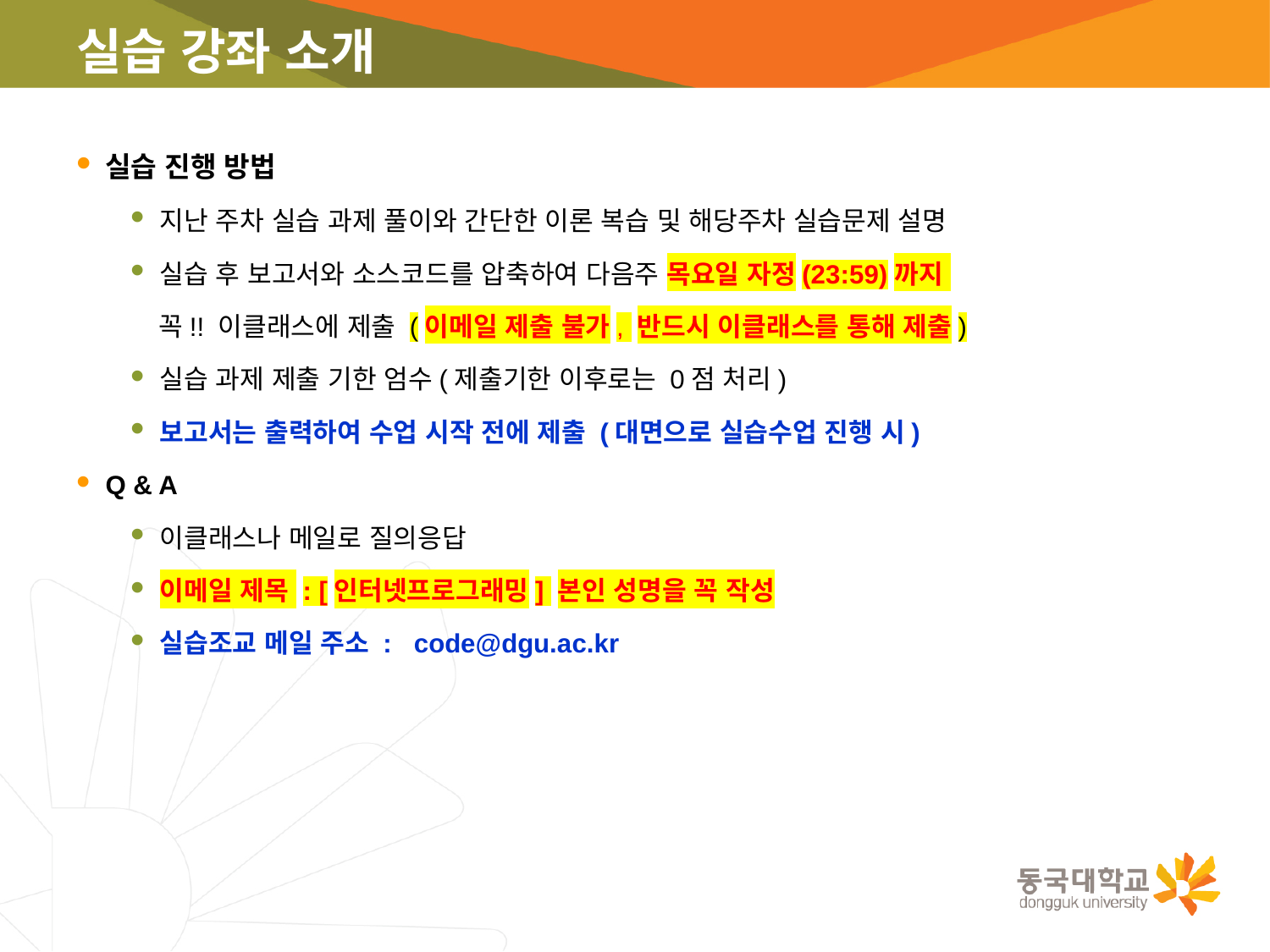

# 실습 강좌 소개
실습 진행 방법
지난 주차 실습 과제 풀이와 간단한 이론 복습 및 해당주차 실습문제 설명
실습 후 보고서와 소스코드를 압축하여 다음주 목요일 자정(23:59)까지
   꼭!! 이클래스에 제출 (이메일 제출 불가, 반드시 이클래스를 통해 제출)
실습 과제 제출 기한 엄수(제출기한 이후로는 0점 처리)
보고서는 출력하여 수업 시작 전에 제출 (대면으로 실습수업 진행 시)
Q & A
이클래스나 메일로 질의응답
이메일 제목 : [인터넷프로그래밍] 본인 성명을 꼭 작성
실습조교 메일 주소 :   code@dgu.ac.kr